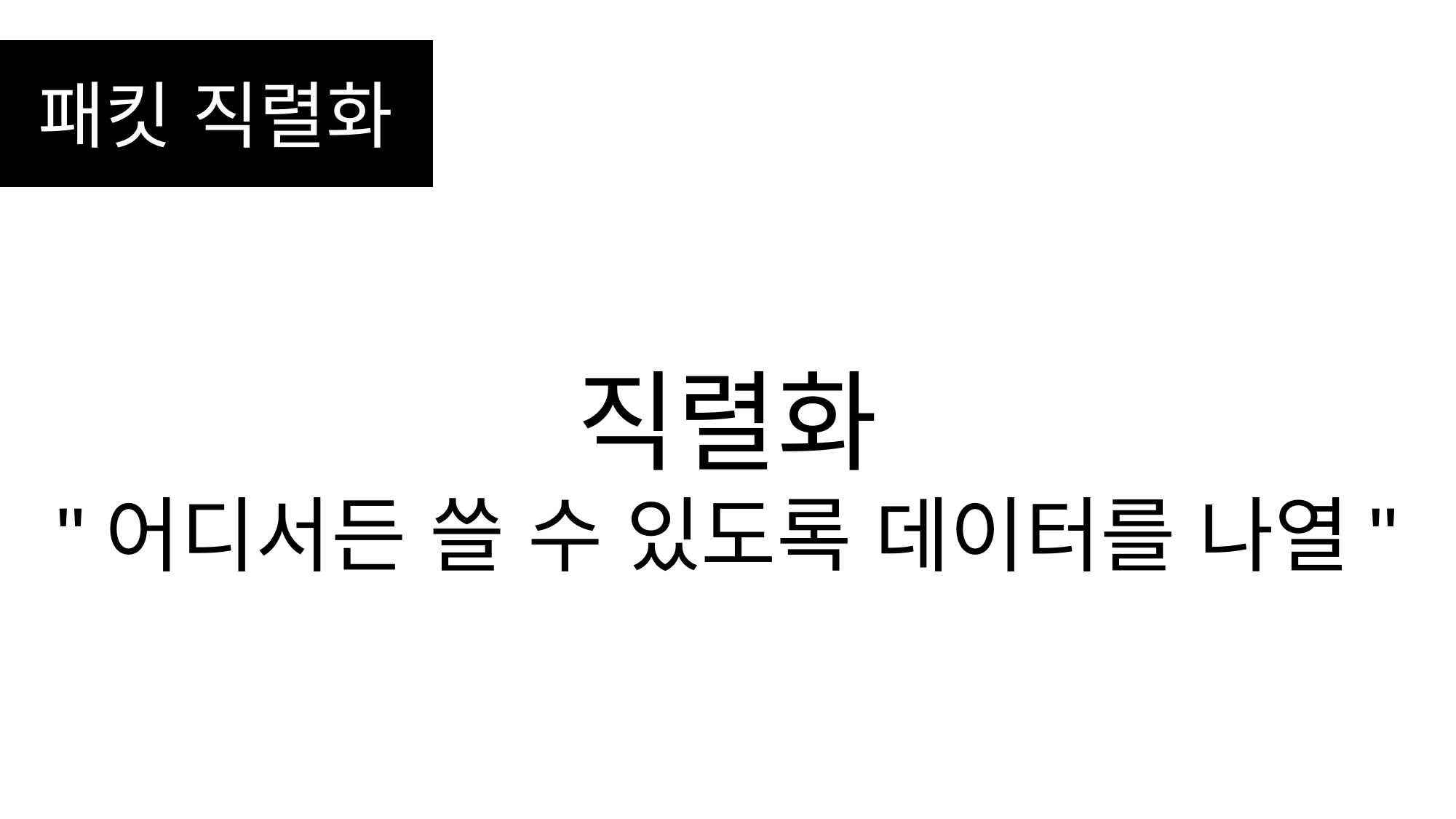

패킷 직렬화
직렬화
"어디서든 쓸 수 있도록 데이터를 나열"